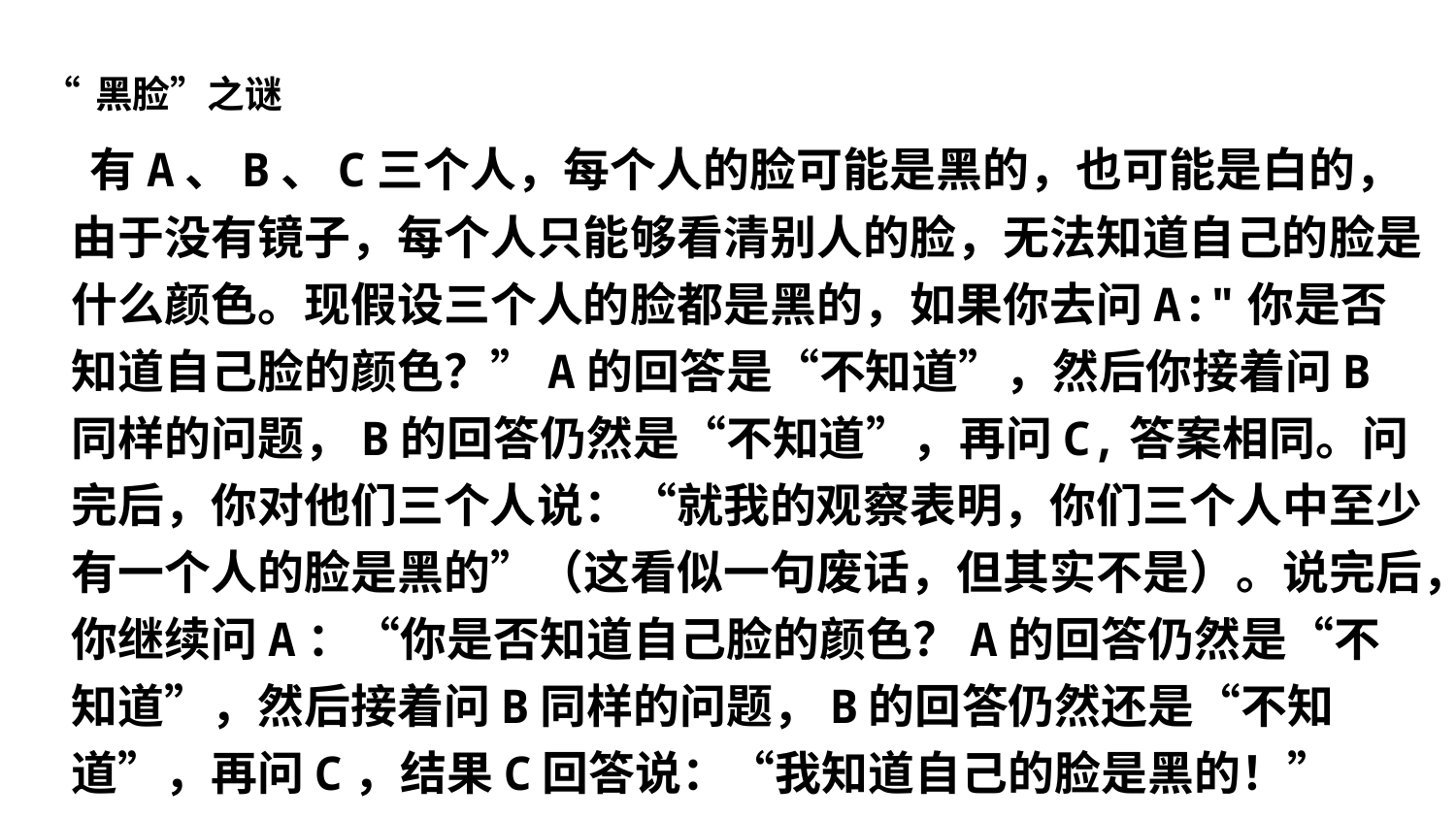

“黑脸”之谜
      有A、B、C三个人，每个人的脸可能是黑的，也可能是白的，由于没有镜子，每个人只能够看清别人的脸，无法知道自己的脸是什么颜色。现假设三个人的脸都是黑的，如果你去问A:"你是否知道自己脸的颜色？”A的回答是“不知道”，然后你接着问B同样的问题，B的回答仍然是“不知道”，再问C,答案相同。问完后，你对他们三个人说：“就我的观察表明，你们三个人中至少有一个人的脸是黑的”（这看似一句废话，但其实不是）。说完后，你继续问A：“你是否知道自己脸的颜色？A的回答仍然是“不知道”，然后接着问B同样的问题，B的回答仍然还是“不知道”，再问C，结果C回答说：“我知道自己的脸是黑的！”